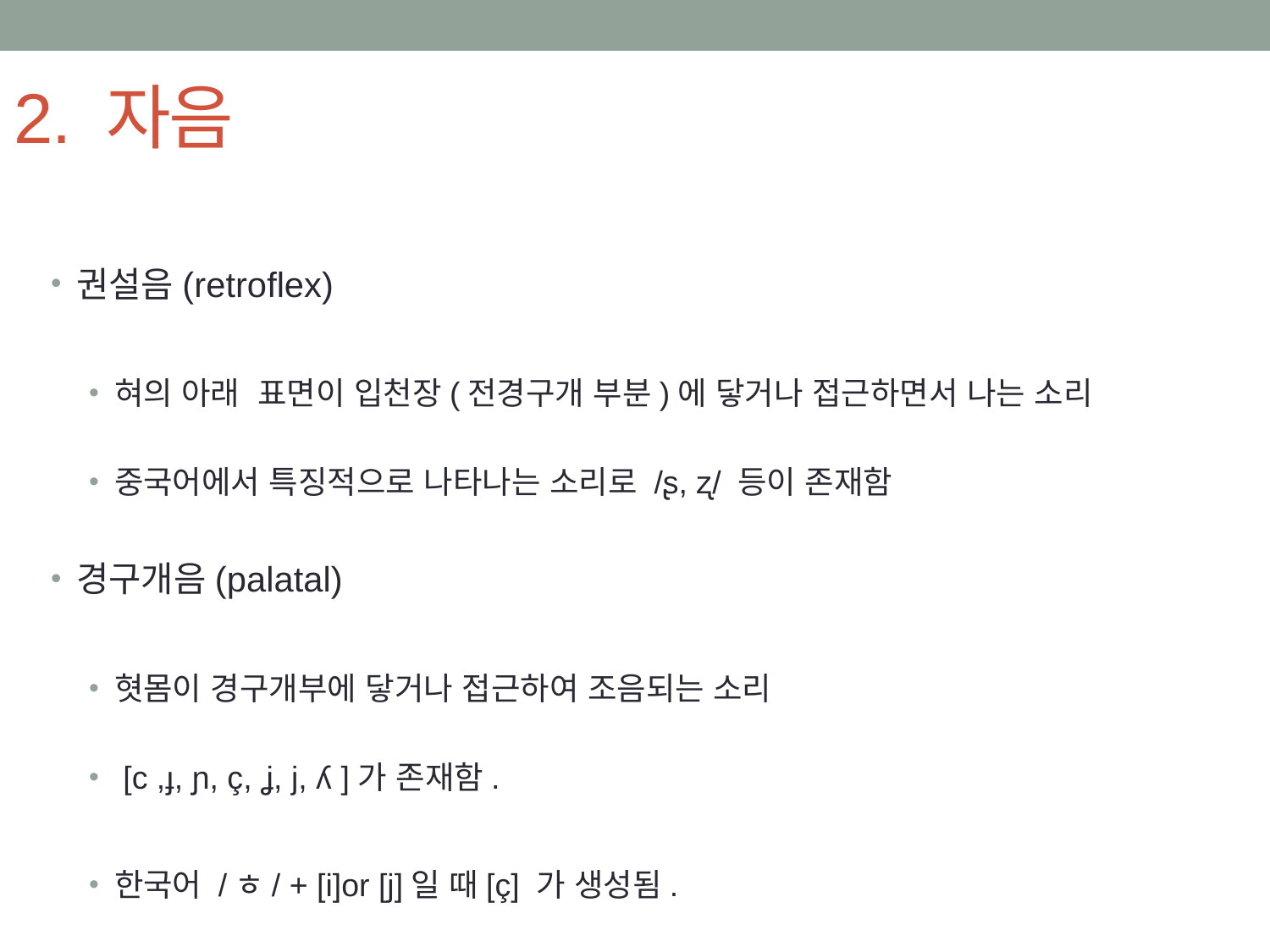

# 2. 자음

권설음(retroflex)

혀의 아래  표면이 입천장(전경구개 부분)에 닿거나 접근하면서 나는 소리

중국어에서 특징적으로 나타나는 소리로 /ʂ, ʐ/ 등이 존재함

경구개음(palatal)

혓몸이 경구개부에 닿거나 접근하여 조음되는 소리

 [c ,ɟ, ɲ, ç, ʝ, j, ʎ ]가 존재함.

한국어 /ㅎ/ + [i]or [j]일 때[ç] 가 생성됨.